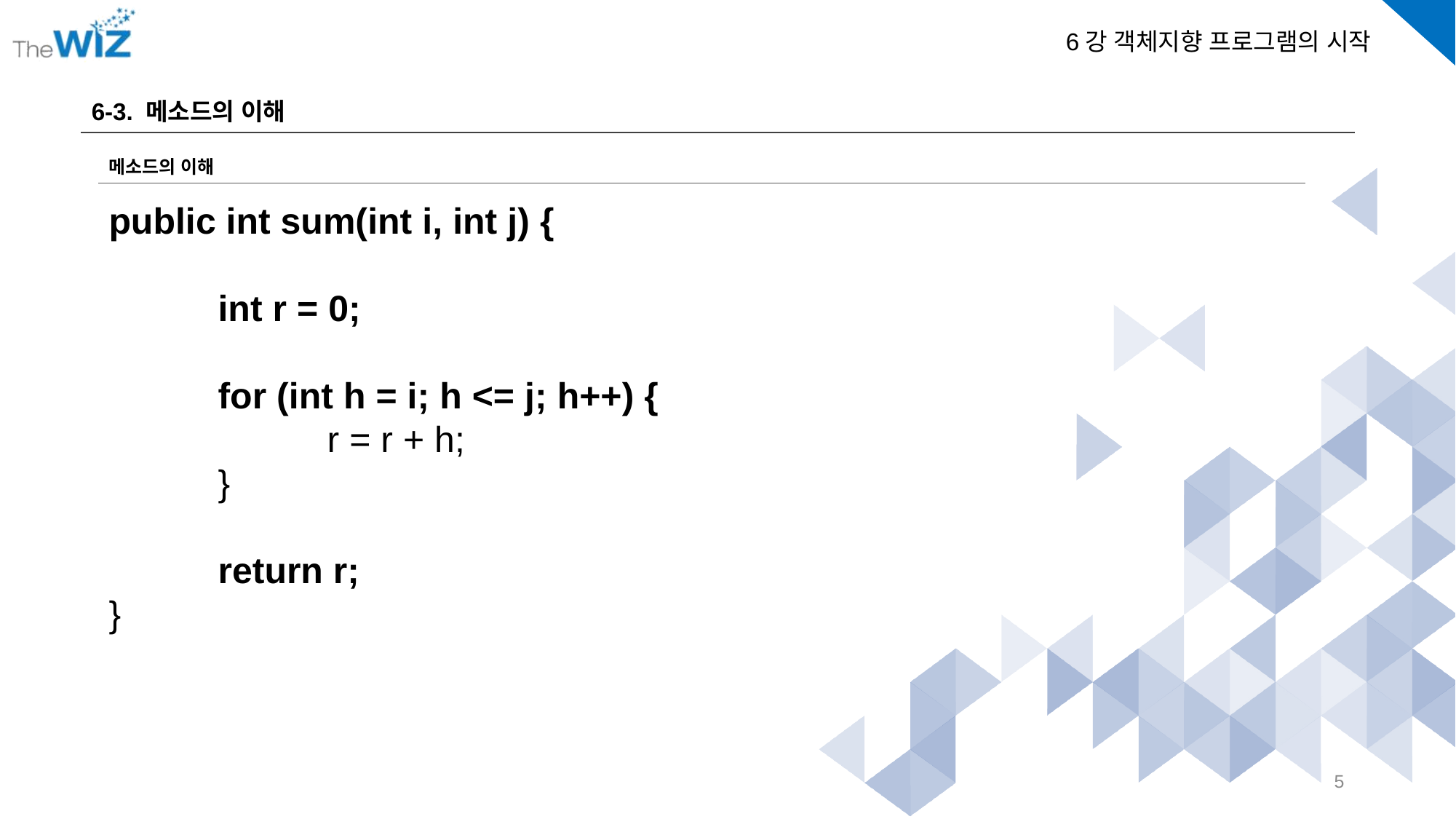

6-3. 메소드의 이해
메소드의 이해
public int sum(int i, int j) {

	int r = 0;

	for (int h = i; h <= j; h++) {
		r = r + h;
	}

	return r;
}
5